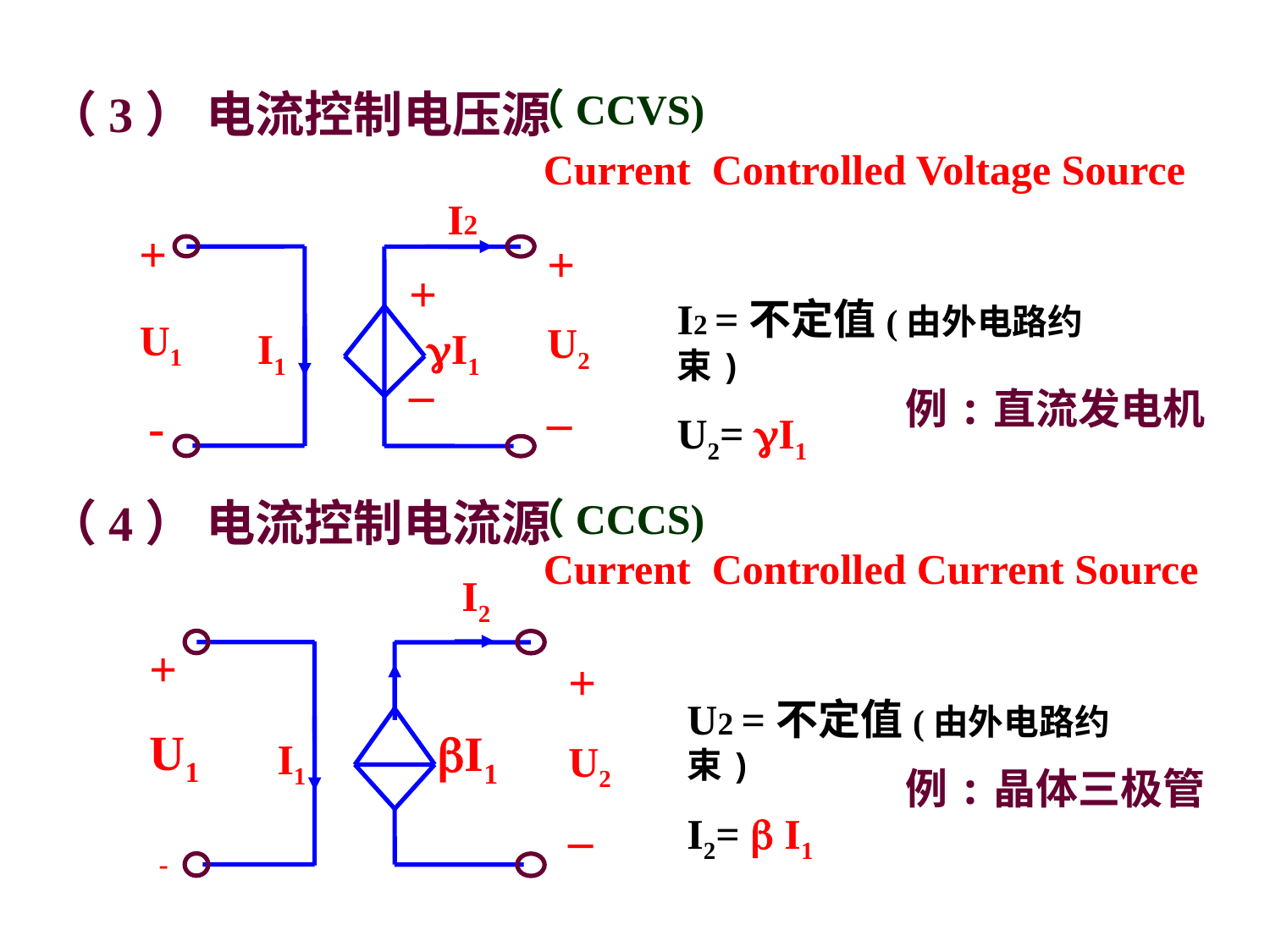

（3） 电流控制电压源
（CCVS)
Current  Controlled Voltage Source
I2
 +
 U1
  -
+
U2 _

 +
 _

I2 =不定值(由外电路约束)
U2= γI1
I1
γI1
例:直流发电机
（4） 电流控制电流源
（CCCS)
Current  Controlled Current Source
  I2
 +
 U1
   -

+
U2 _
U2 =不定值(由外电路约束)
I2= β I1
βI1
I1
例:晶体三极管
30